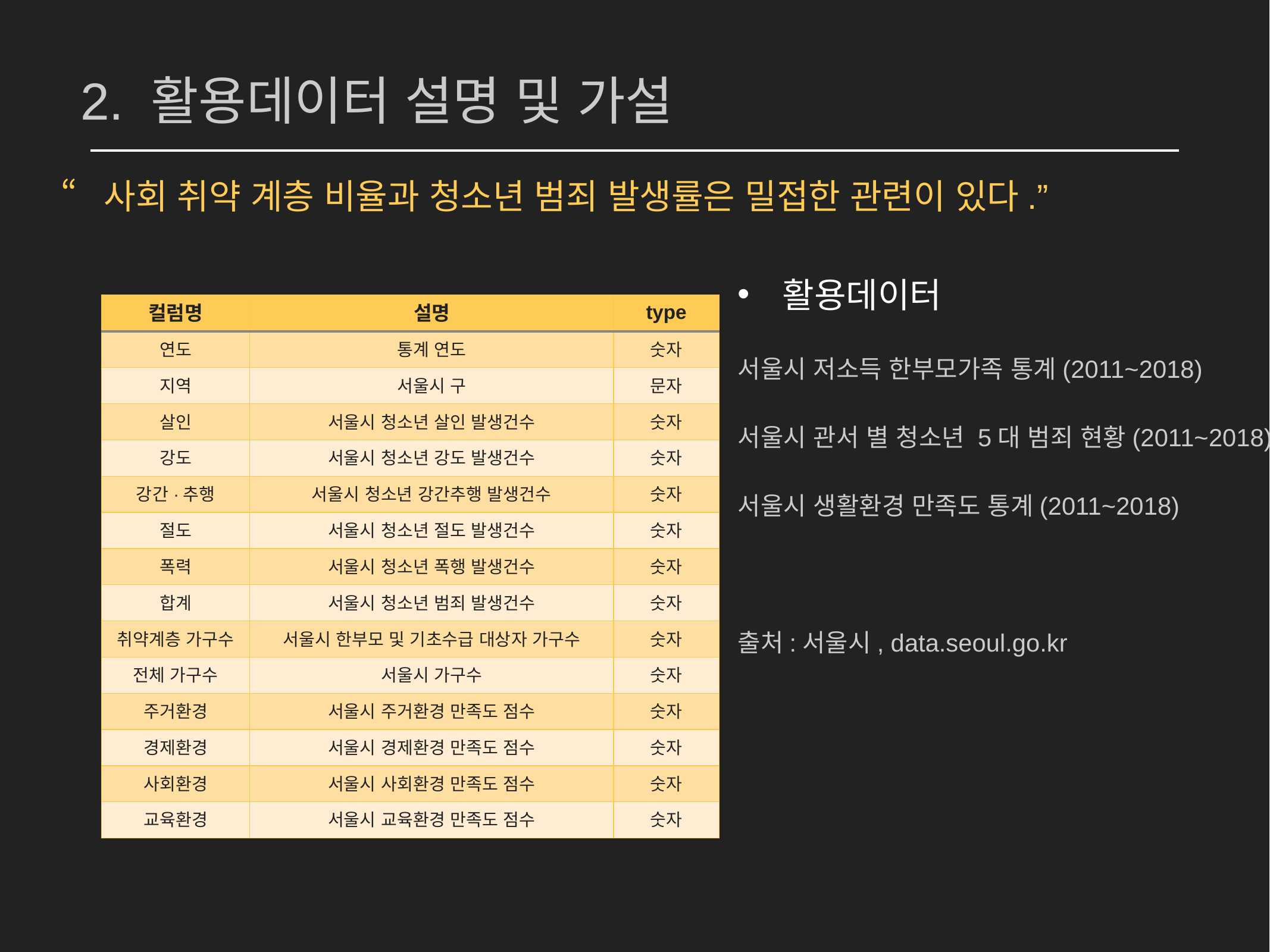

2. 활용데이터 설명 및 가설
“사회 취약 계층 비율과 청소년 범죄 발생률은 밀접한 관련이 있다.”
활용데이터
서울시 저소득 한부모가족 통계(2011~2018)
서울시 관서 별 청소년 5대 범죄 현황(2011~2018)
서울시 생활환경 만족도 통계(2011~2018)

출처:서울시, data.seoul.go.kr
| 컬럼명 | 설명 | type |
| --- | --- | --- |
| 연도 | 통계 연도 | 숫자 |
| 지역 | 서울시 구 | 문자 |
| 살인 | 서울시 청소년 살인 발생건수 | 숫자 |
| 강도 | 서울시 청소년 강도 발생건수 | 숫자 |
| 강간·추행 | 서울시 청소년 강간추행 발생건수 | 숫자 |
| 절도 | 서울시 청소년 절도 발생건수 | 숫자 |
| 폭력 | 서울시 청소년 폭행 발생건수 | 숫자 |
| 합계 | 서울시 청소년 범죄 발생건수 | 숫자 |
| 취약계층 가구수 | 서울시 한부모 및 기초수급 대상자 가구수 | 숫자 |
| 전체 가구수 | 서울시 가구수 | 숫자 |
| 주거환경 | 서울시 주거환경 만족도 점수 | 숫자 |
| 경제환경 | 서울시 경제환경 만족도 점수 | 숫자 |
| 사회환경 | 서울시 사회환경 만족도 점수 | 숫자 |
| 교육환경 | 서울시 교육환경 만족도 점수 | 숫자 |